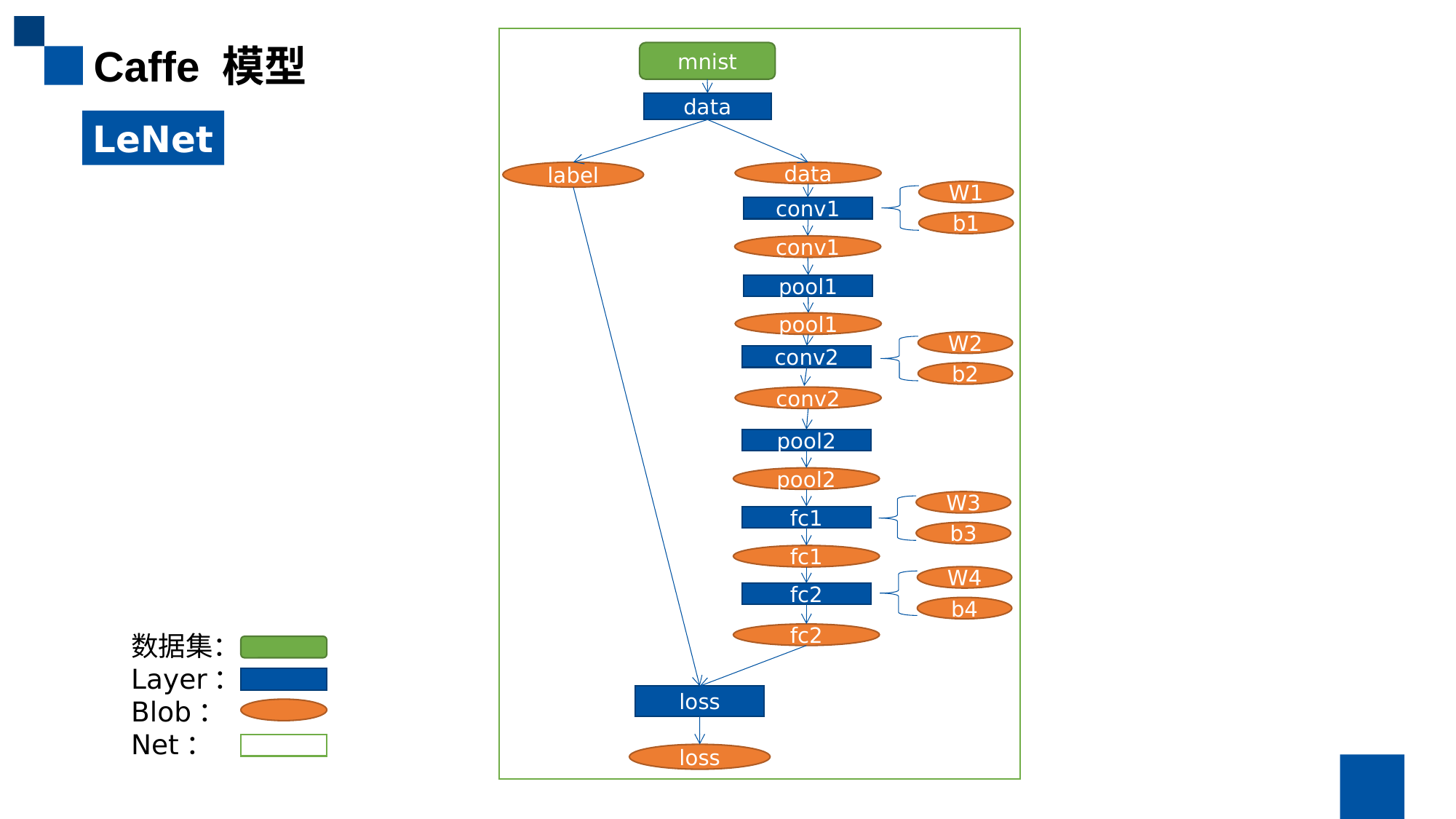

Caffe 模型
mnist
data
LeNet
label
data
W1

conv1
b1
conv1
pool1
pool1
W2

conv2
b2
conv2
pool2
pool2
W3

fc1
b3
fc1
W4

fc2
b4
数据集：
Layer：
Blob：
Net：
fc2

loss

loss
9